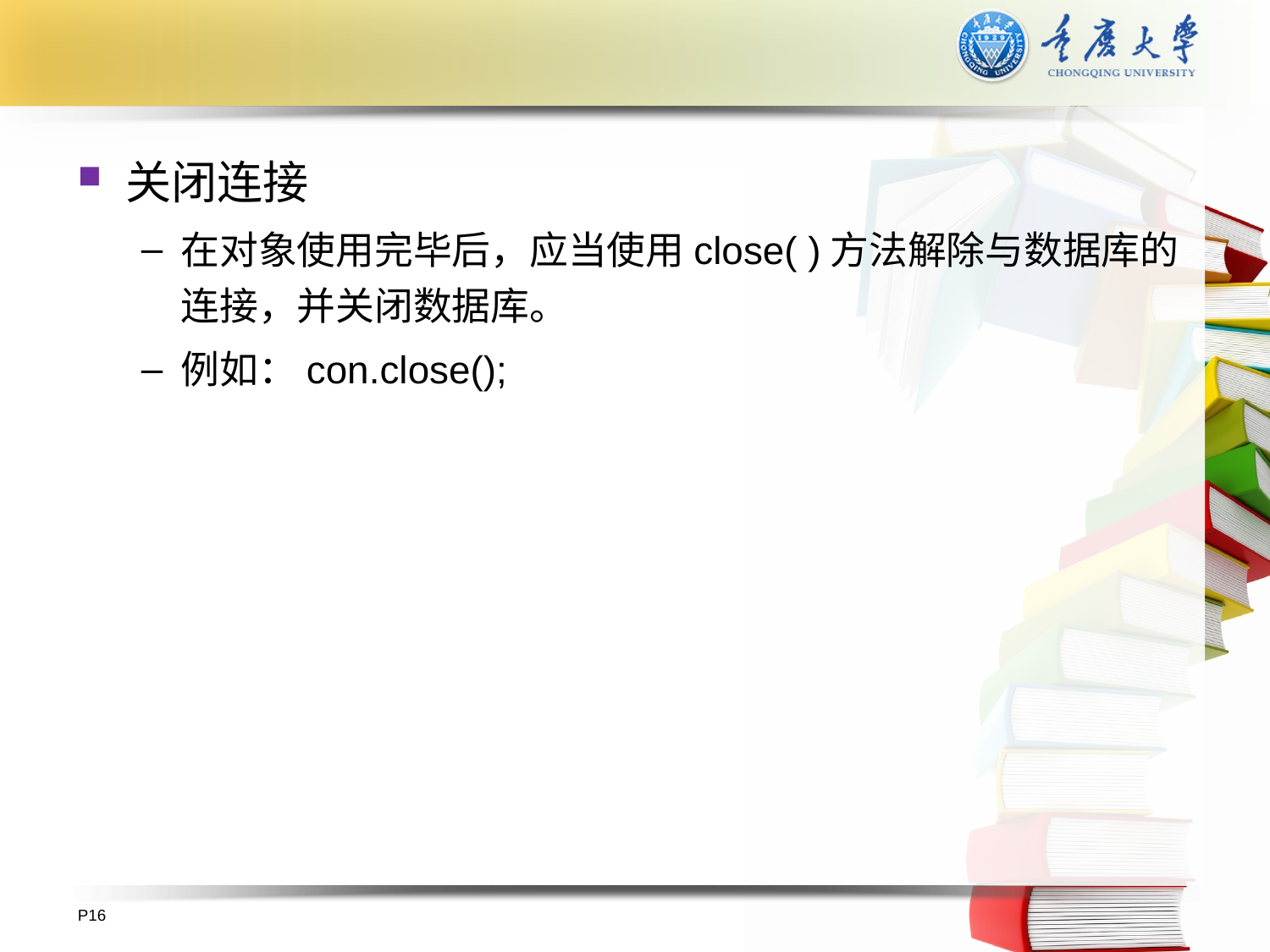

关闭连接
在对象使用完毕后，应当使用close( )方法解除与数据库的连接，并关闭数据库。
例如：con.close();

P16